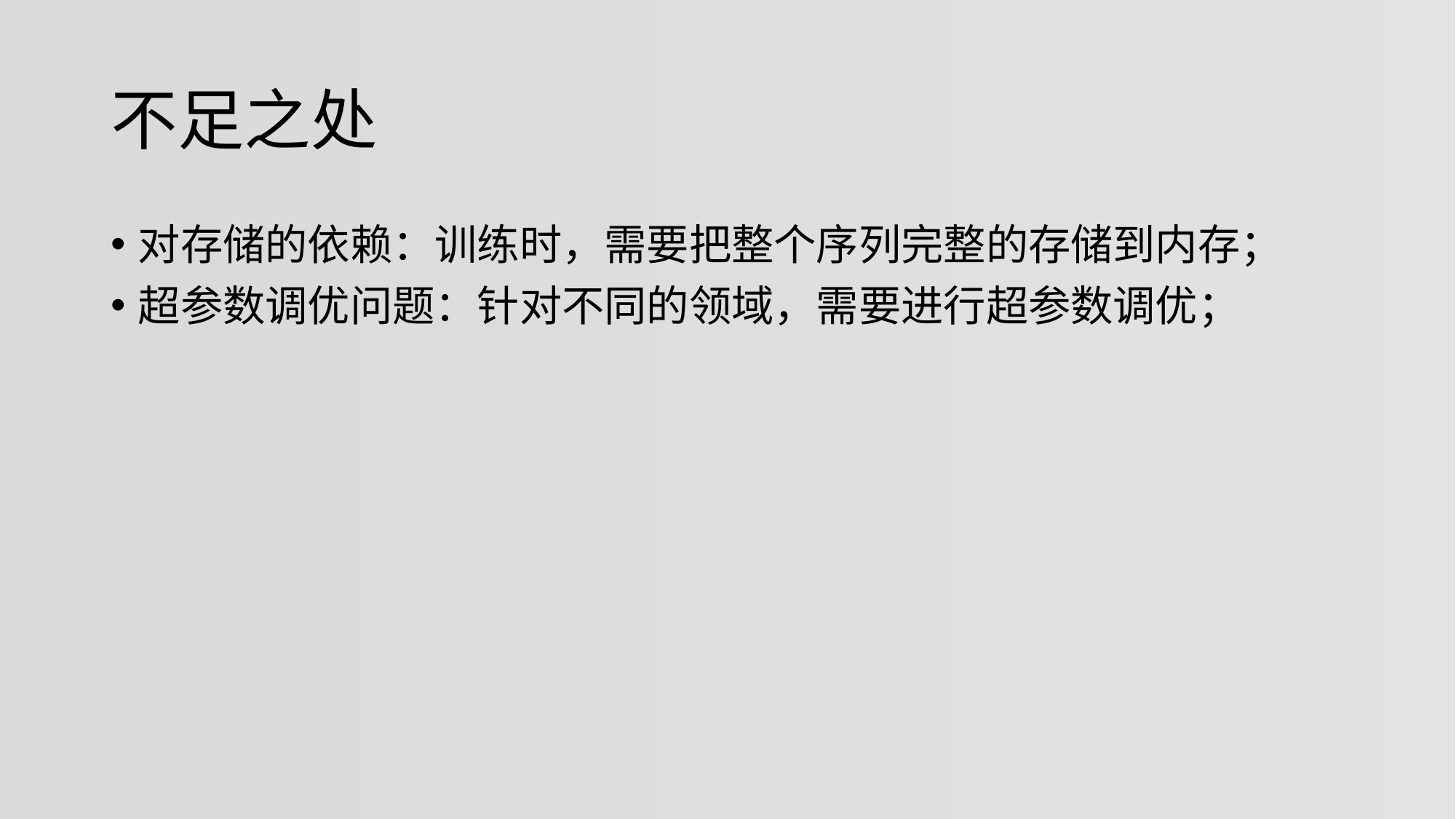

# 不足之处
对存储的依赖：训练时，需要把整个序列完整的存储到内存；
超参数调优问题：针对不同的领域，需要进行超参数调优；